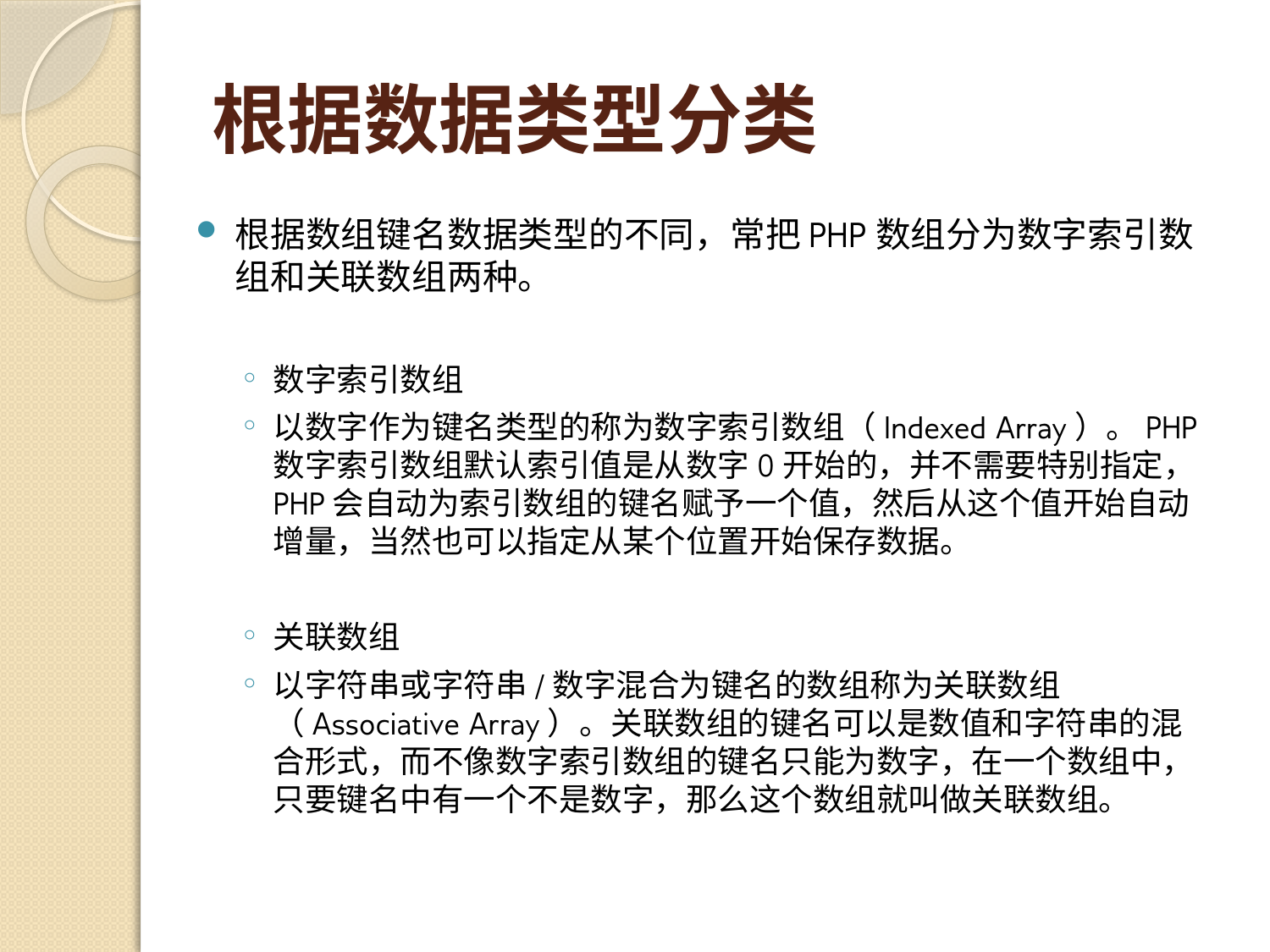

# 根据数据类型分类
根据数组键名数据类型的不同，常把PHP数组分为数字索引数组和关联数组两种。

数字索引数组
以数字作为键名类型的称为数字索引数组（Indexed Array）。PHP数字索引数组默认索引值是从数字0开始的，并不需要特别指定，PHP会自动为索引数组的键名赋予一个值，然后从这个值开始自动增量，当然也可以指定从某个位置开始保存数据。

关联数组
以字符串或字符串/数字混合为键名的数组称为关联数组（Associative Array）。关联数组的键名可以是数值和字符串的混合形式，而不像数字索引数组的键名只能为数字，在一个数组中，只要键名中有一个不是数字，那么这个数组就叫做关联数组。